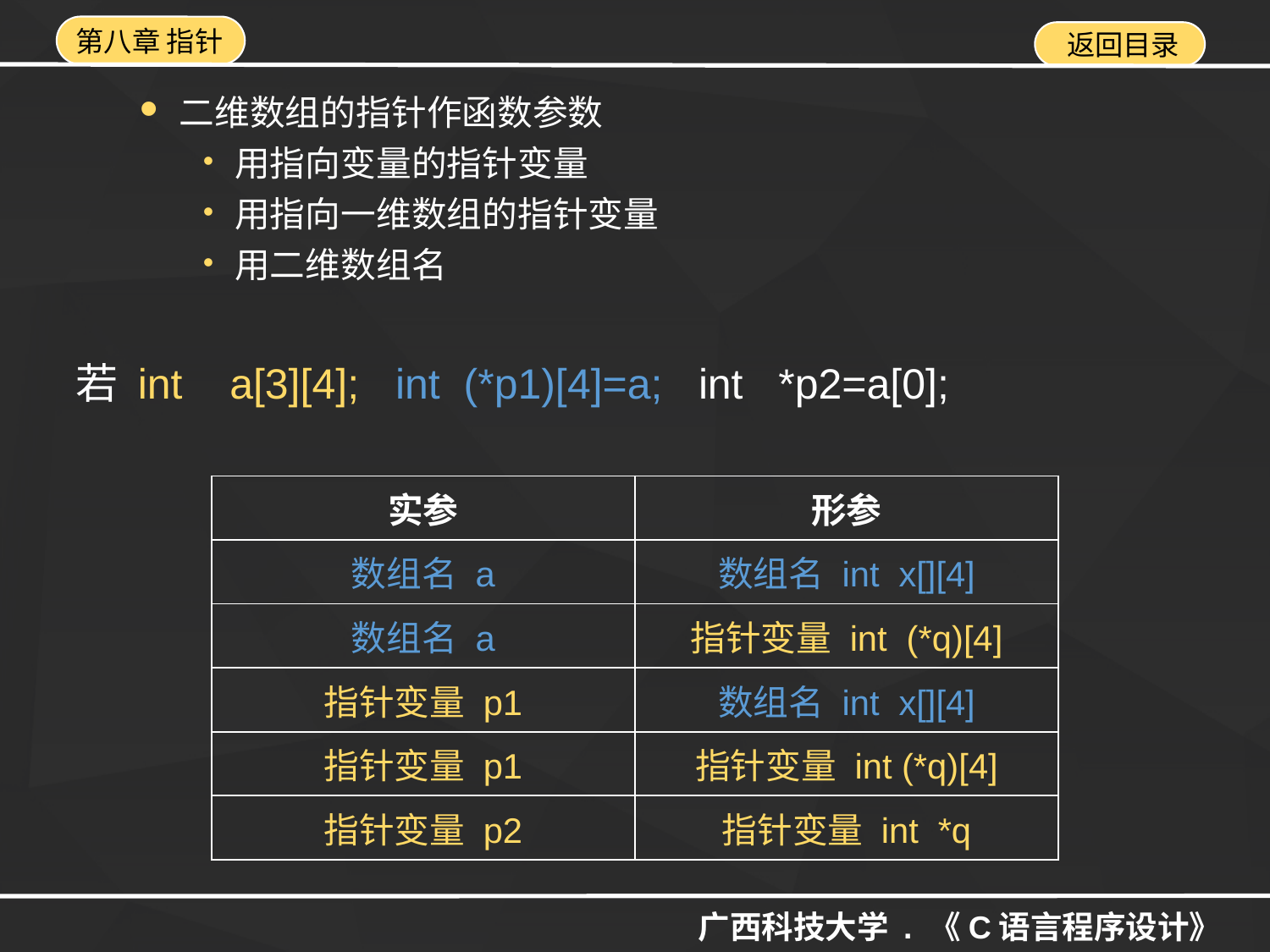

二维数组的指针作函数参数
用指向变量的指针变量
用指向一维数组的指针变量
用二维数组名

若 int    a[3][4];   int  (*p1)[4]=a;   int   *p2=a[0];
| 实参 | 形参 |
| --- | --- |
| 数组名 a | 数组名 int x[][4] |
| 数组名 a | 指针变量 int (\*q)[4] |
| 指针变量 p1 | 数组名 int x[][4] |
| 指针变量 p1 | 指针变量 int (\*q)[4] |
| 指针变量 p2 | 指针变量 int \*q |